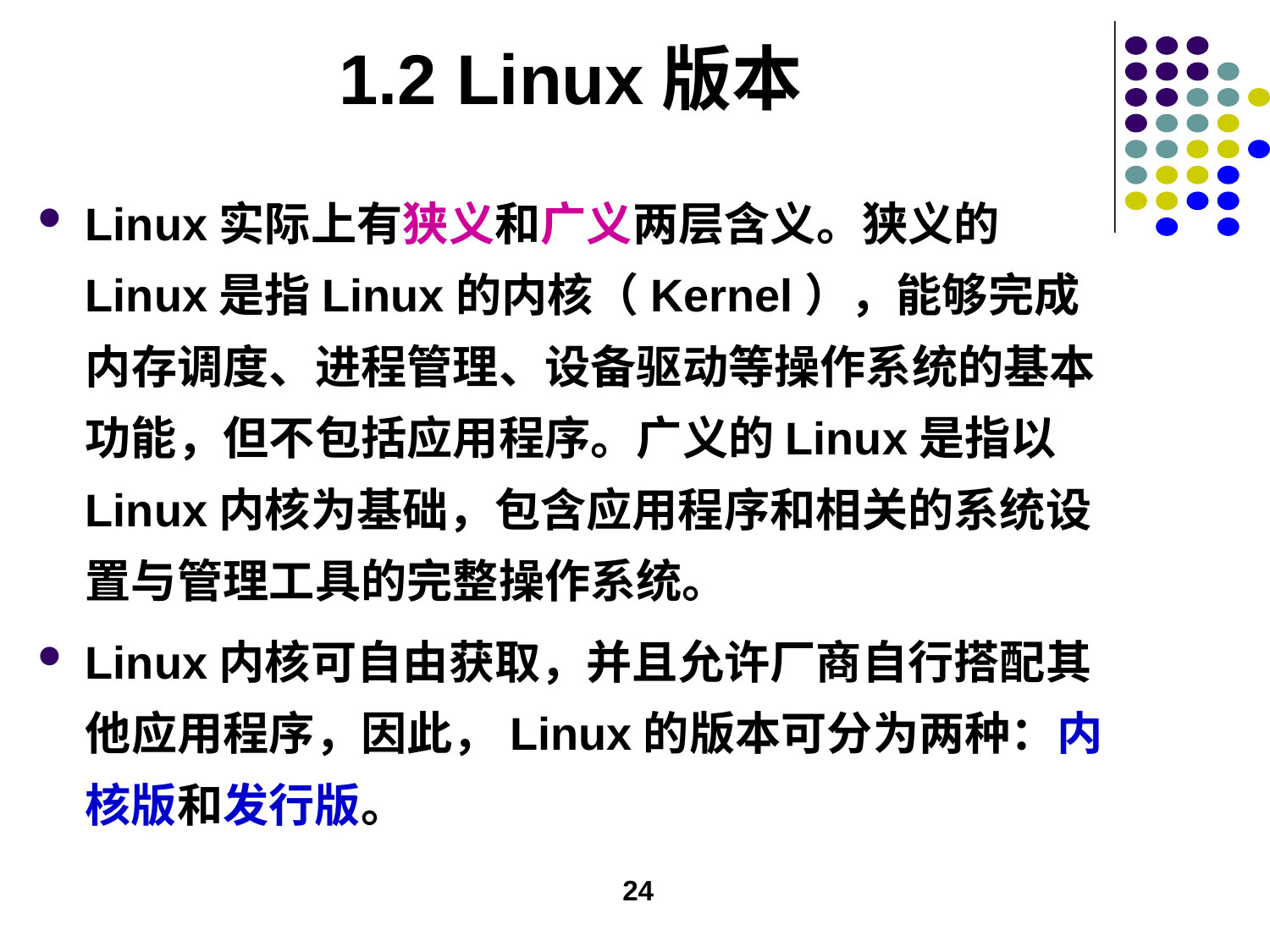

# 1.2 Linux版本
Linux实际上有狭义和广义两层含义。狭义的Linux是指Linux的内核（Kernel），能够完成内存调度、进程管理、设备驱动等操作系统的基本功能，但不包括应用程序。广义的Linux是指以Linux内核为基础，包含应用程序和相关的系统设置与管理工具的完整操作系统。
Linux内核可自由获取，并且允许厂商自行搭配其他应用程序，因此，Linux的版本可分为两种：内核版和发行版。
24